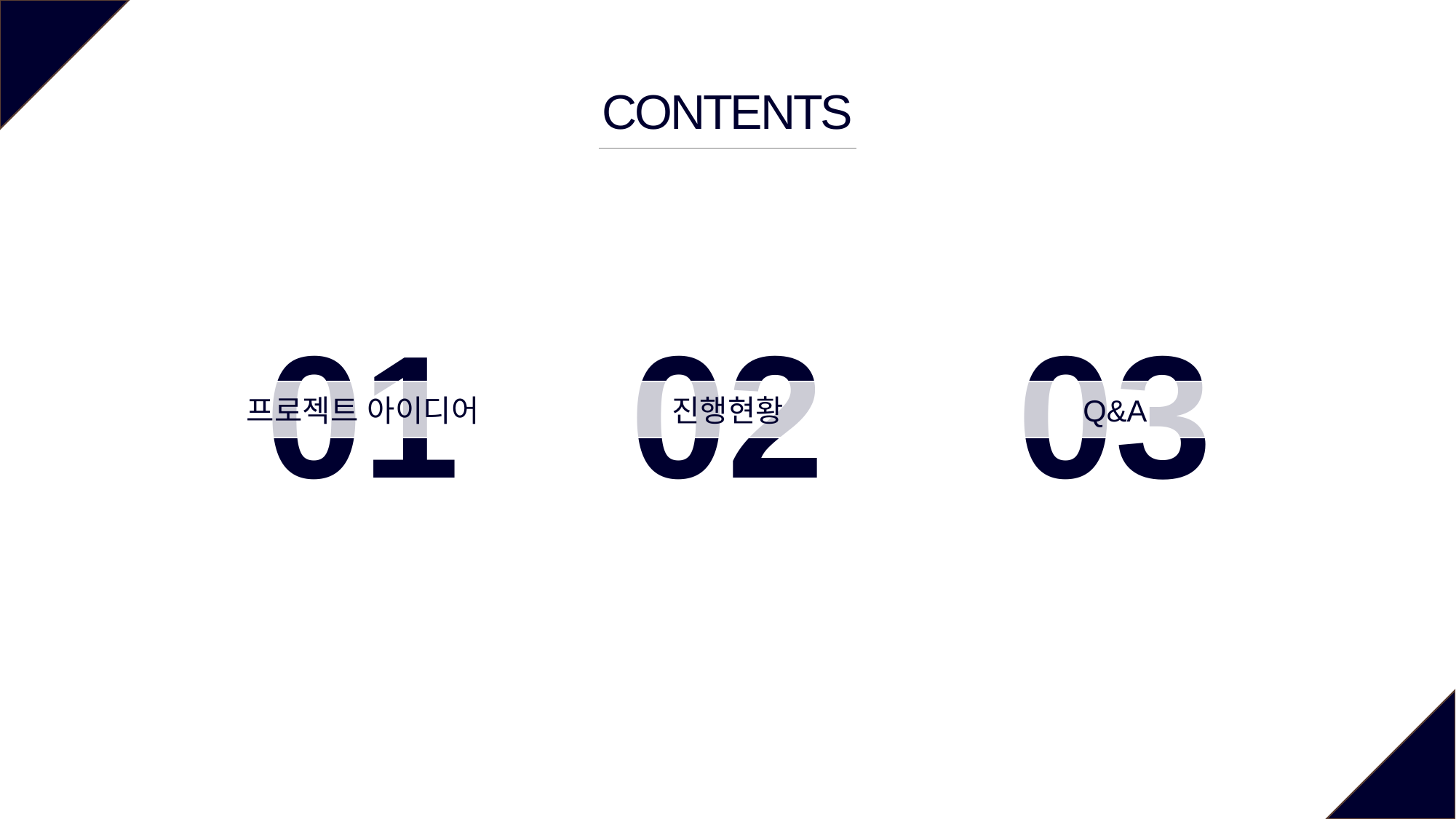

CONTENTS
01
프로젝트 아이디어
02
진행현황
03
Q&A